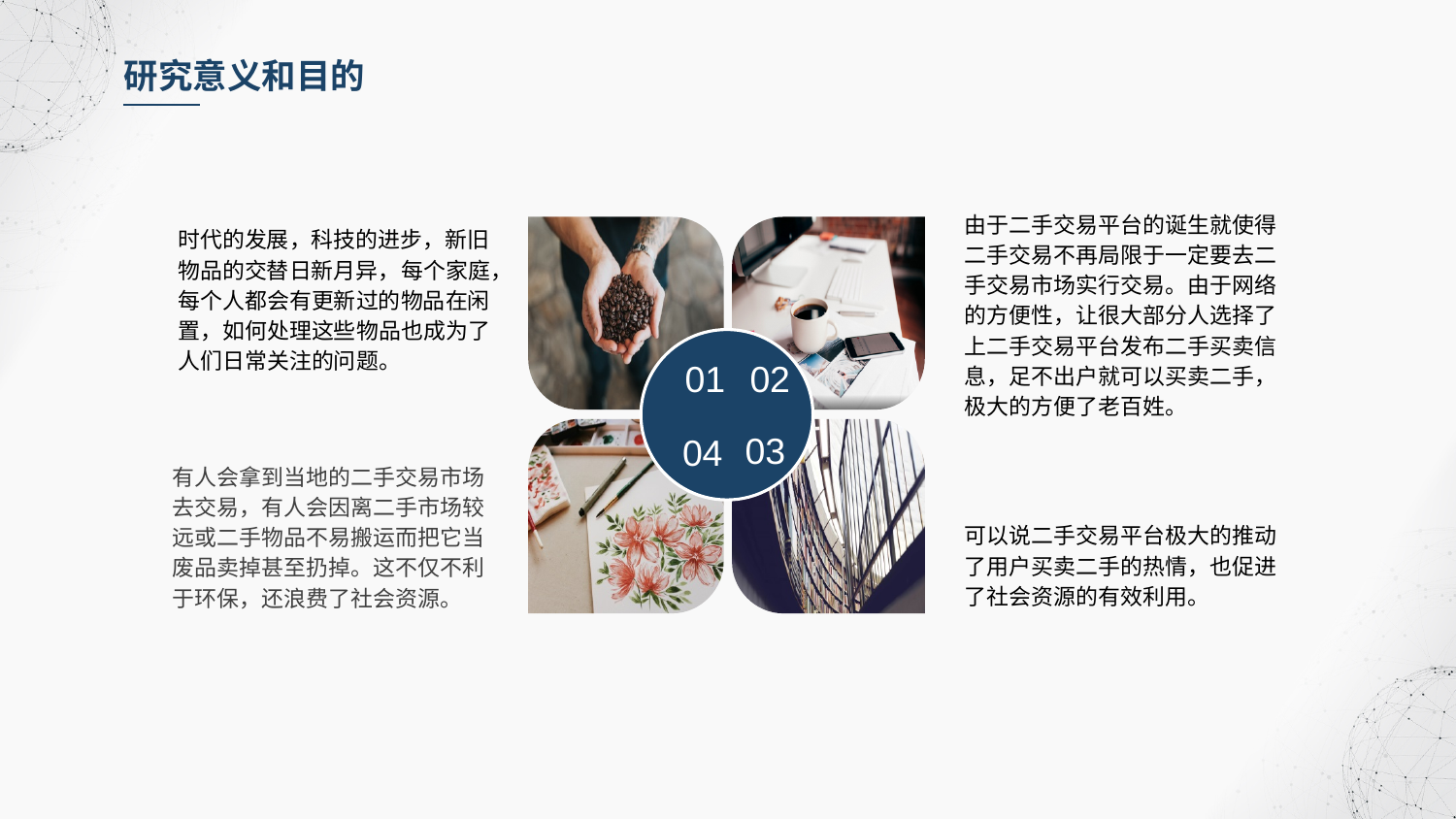

研究意义和目的
由于二手交易平台的诞生就使得二手交易不再局限于一定要去二手交易市场实行交易。由于网络的方便性，让很大部分人选择了上二手交易平台发布二手买卖信息，足不出户就可以买卖二手，极大的方便了老百姓。
时代的发展，科技的进步，新旧物品的交替日新月异，每个家庭，每个人都会有更新过的物品在闲置，如何处理这些物品也成为了人们日常关注的问题。

01
02
03
04

有人会拿到当地的二手交易市场去交易，有人会因离二手市场较远或二手物品不易搬运而把它当废品卖掉甚至扔掉。这不仅不利于环保，还浪费了社会资源。
可以说二手交易平台极大的推动了用户买卖二手的热情，也促进了社会资源的有效利用。